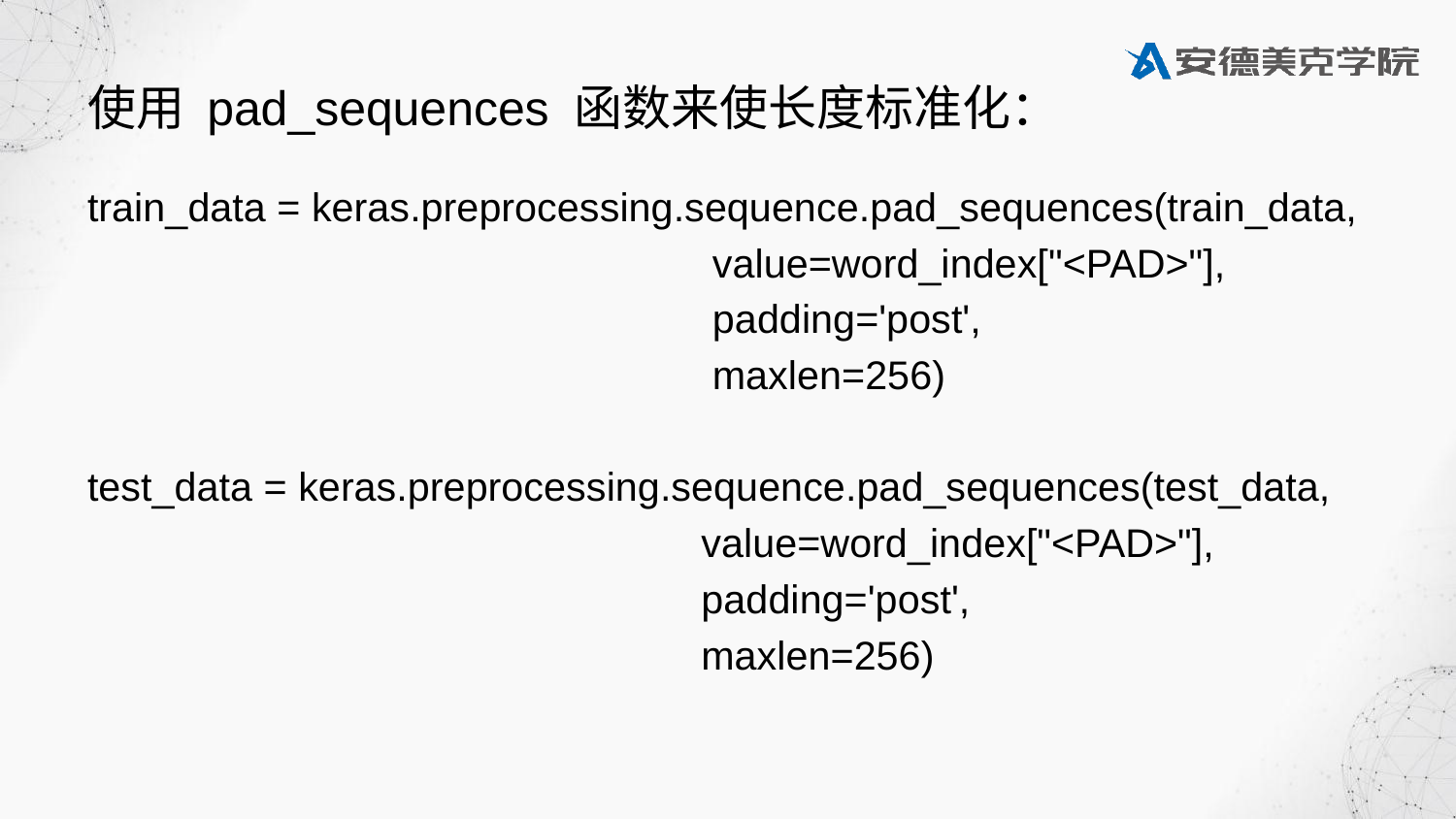

# 使用 pad_sequences 函数来使长度标准化：
train_data = keras.preprocessing.sequence.pad_sequences(train_data,
                                                        value=word_index["<PAD>"],
                                                        padding='post',
                                                        maxlen=256)

test_data = keras.preprocessing.sequence.pad_sequences(test_data,
                                                       value=word_index["<PAD>"],
                                                       padding='post',
                                                       maxlen=256)